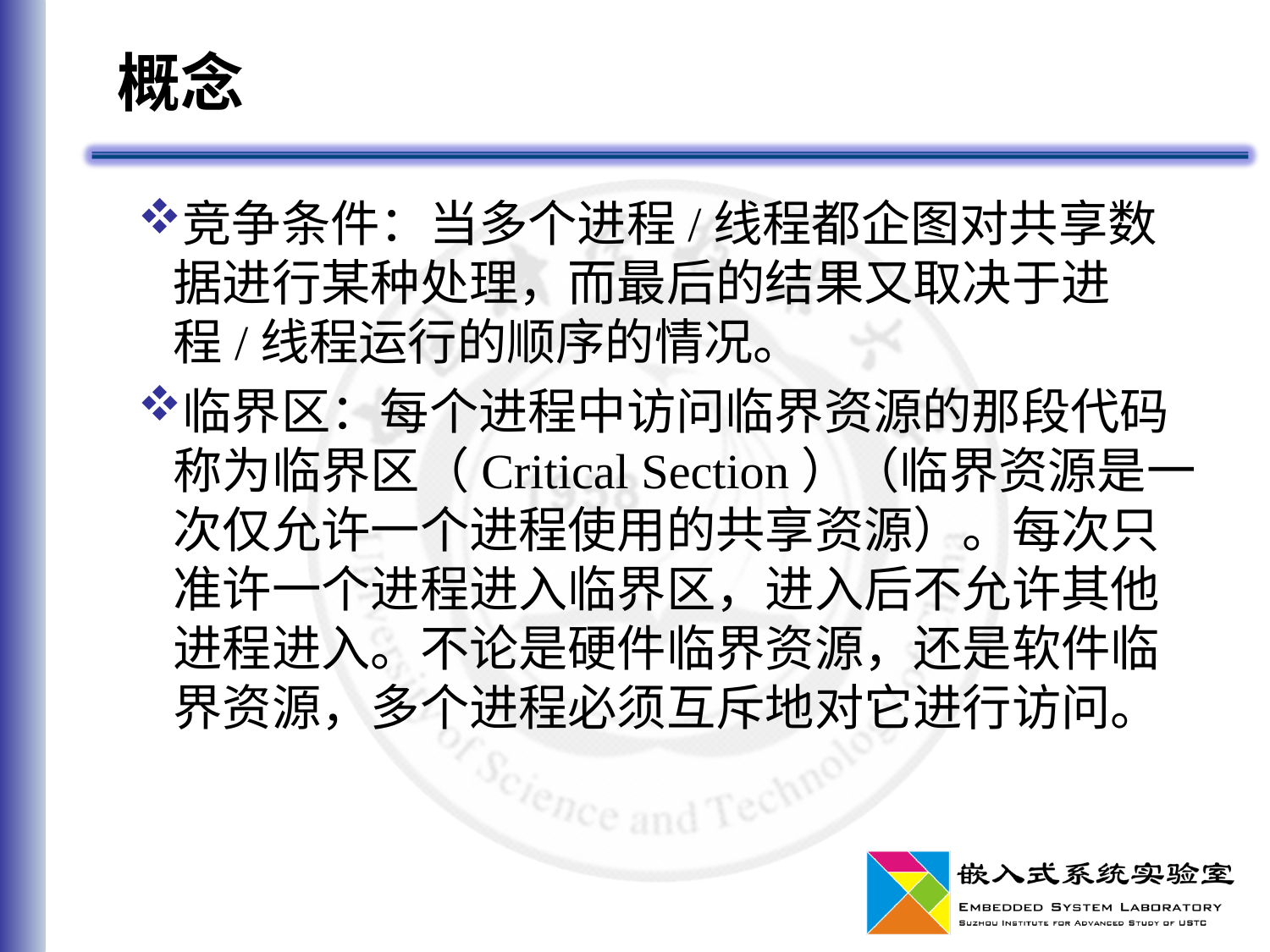

# 概念
竞争条件：当多个进程/线程都企图对共享数据进行某种处理，而最后的结果又取决于进程/线程运行的顺序的情况。
临界区：每个进程中访问临界资源的那段代码称为临界区（Critical Section）（临界资源是一次仅允许一个进程使用的共享资源）。每次只准许一个进程进入临界区，进入后不允许其他进程进入。不论是硬件临界资源，还是软件临界资源，多个进程必须互斥地对它进行访问。